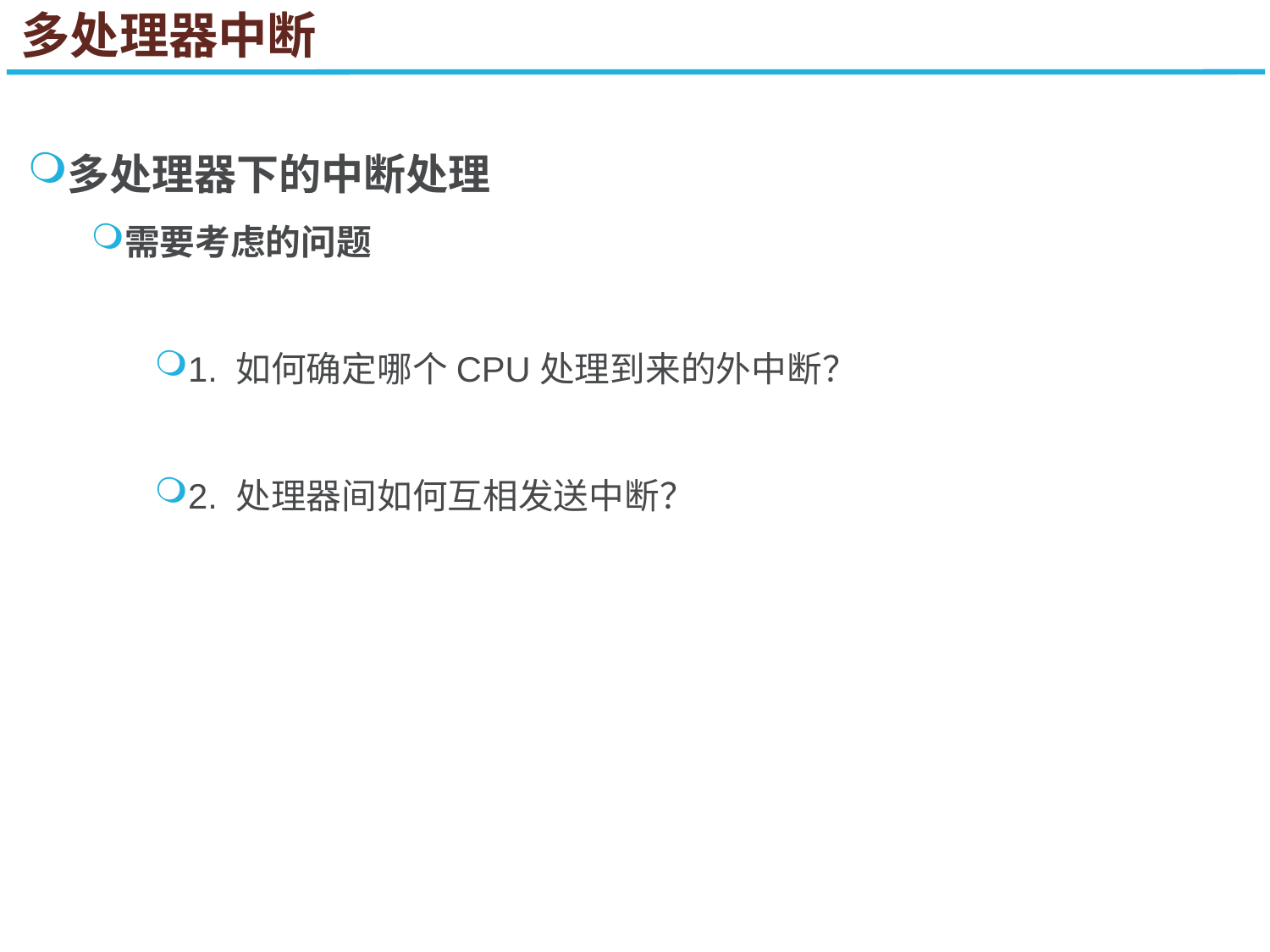

多处理器中断
多处理器下的中断处理
需要考虑的问题

1. 如何确定哪个CPU处理到来的外中断？

2. 处理器间如何互相发送中断？